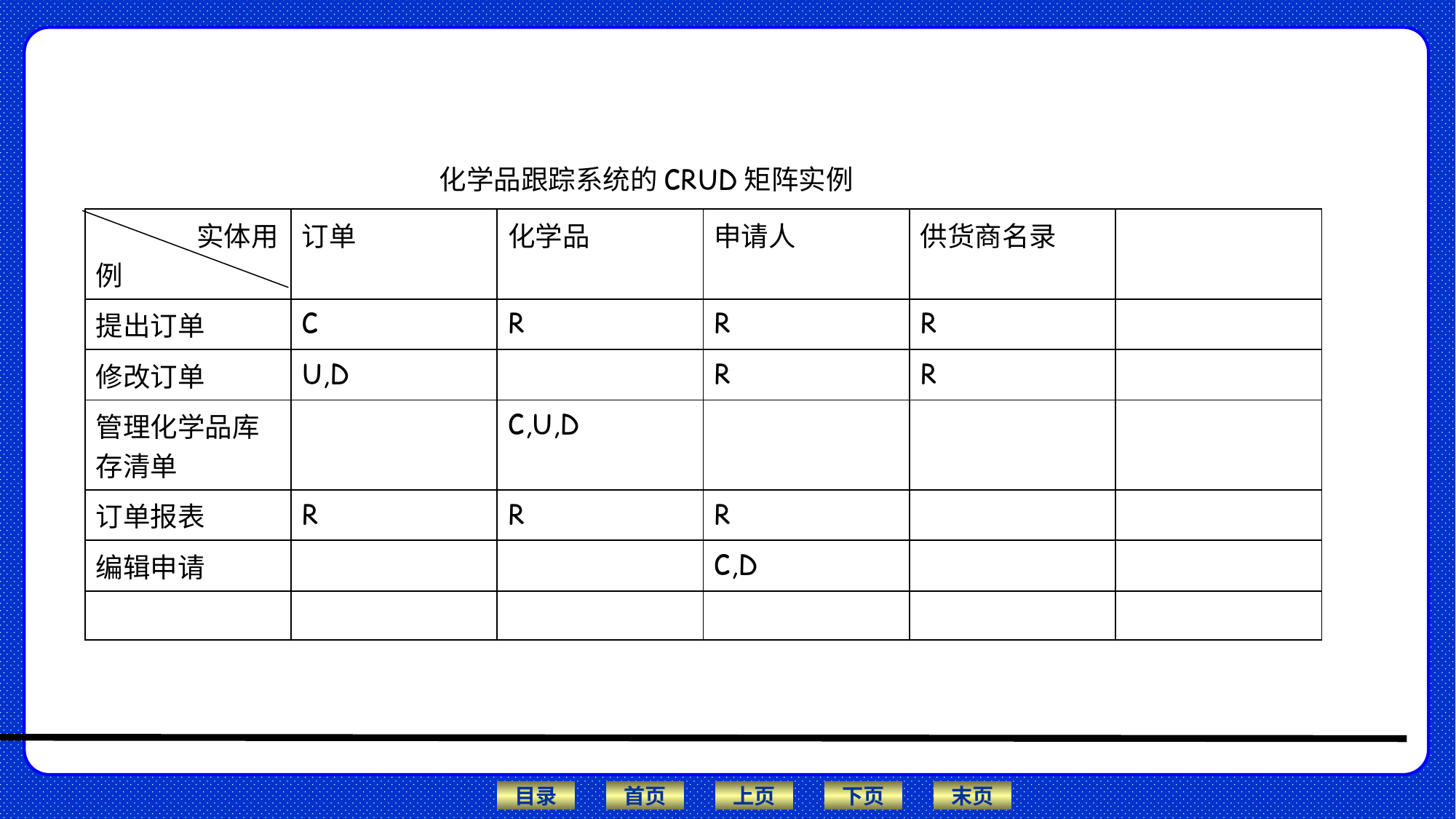

#
化学品跟踪系统的CRUD矩阵实例
| 实体用例 | 订单 | 化学品 | 申请人 | 供货商名录 |  |
| --- | --- | --- | --- | --- | --- |
| 提出订单 | C | R | R | R |  |
| 修改订单 | U,D |  | R | R |  |
| 管理化学品库存清单 |  | C,U,D |  |  |  |
| 订单报表 | R | R | R |  |  |
| 编辑申请 |  |  | C,D |  |  |
|  |  |  |  |  |  |